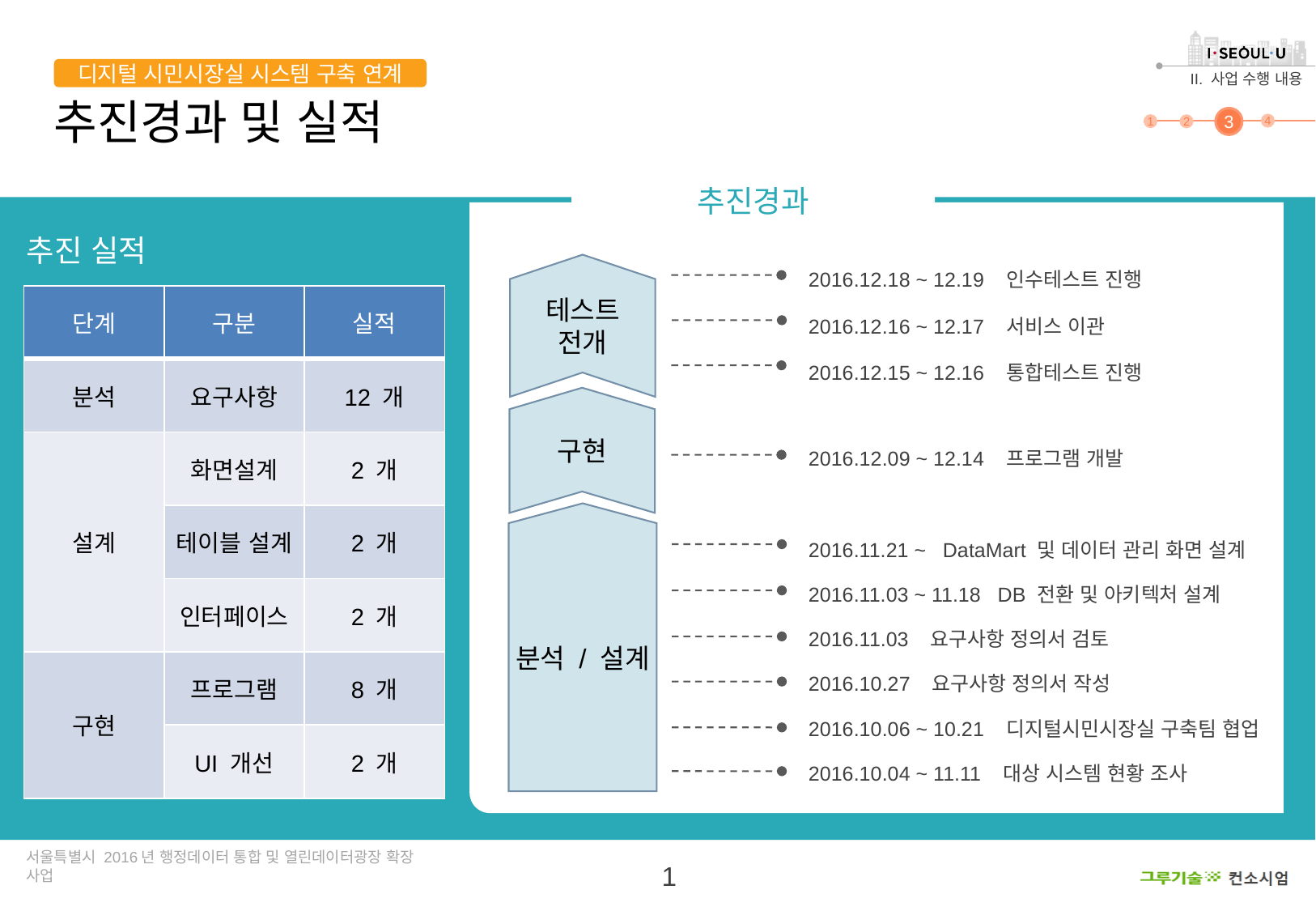

디지털 시민시장실 시스템 구축 연계
추진경과 및 실적

3
4
1
2
3
추진경과

추진 실적
2016.12.18 ~ 12.19   인수테스트 진행
2016.12.16 ~ 12.17   서비스 이관
2016.12.15 ~ 12.16   통합테스트 진행

2016.12.09 ~ 12.14   프로그램 개발

2016.11.21 ~   DataMart 및 데이터 관리 화면 설계
2016.11.03 ~ 11.18   DB 전환 및 아키텍처 설계
2016.11.03   요구사항 정의서 검토
2016.10.27   요구사항 정의서 작성
2016.10.06 ~ 10.21   디지털시민시장실 구축팀 협업
2016.10.04 ~ 11.11   대상 시스템 현황 조사
테스트
전개

| 단계 | 구분 | 실적 |
| --- | --- | --- |
| 분석 | 요구사항 | 12 개 |
| 설계 | 화면설계 | 2 개 |
|  | 테이블 설계 | 2 개 |
|  | 인터페이스 | 2 개 |
| 구현 | 프로그램 | 8 개 |
|  | UI 개선 | 2 개 |
구현
분석 / 설계